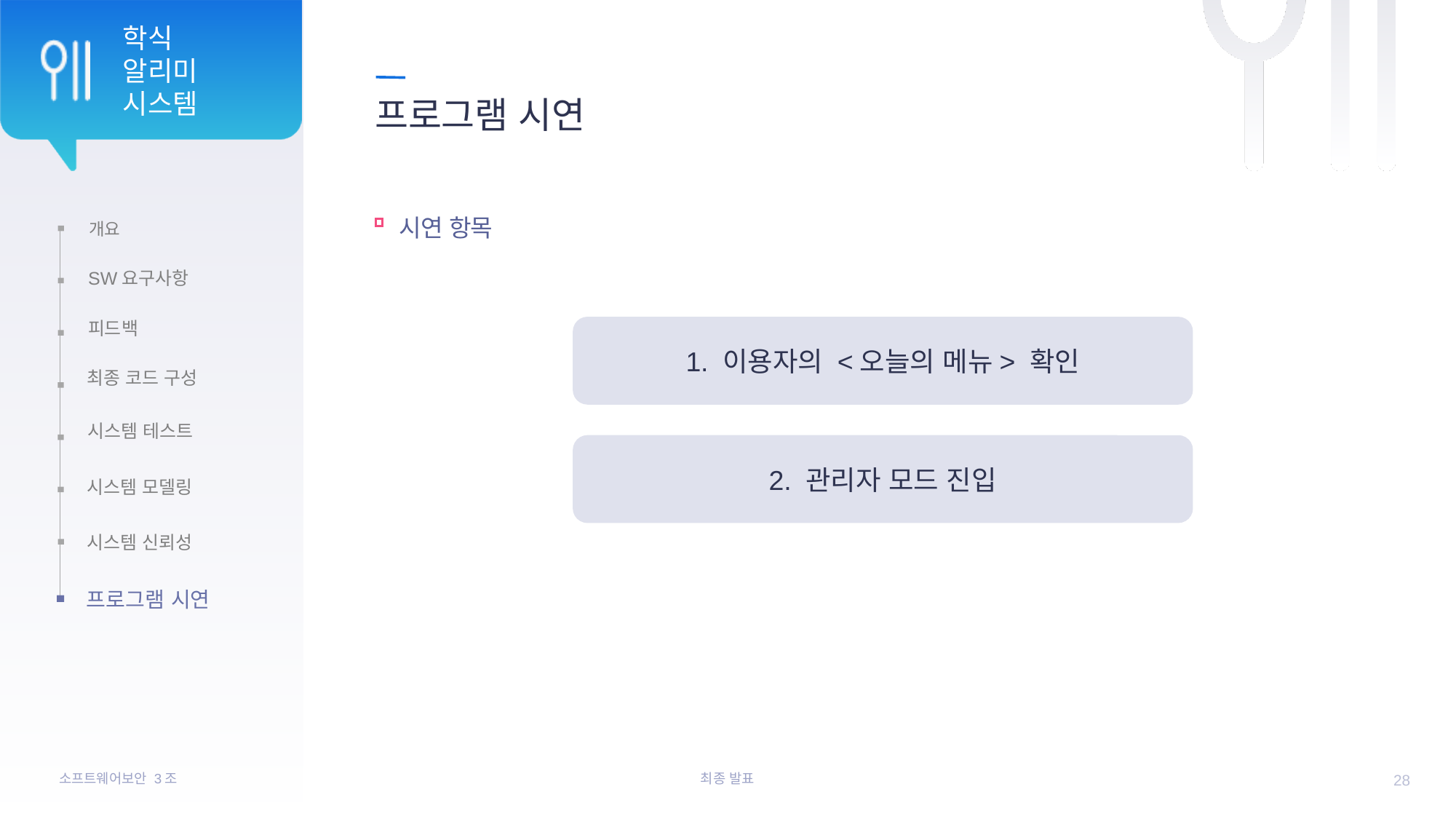

# 프로그램 시연
시연 항목

1. 이용자의 <오늘의 메뉴> 확인
2. 관리자 모드 진입
28